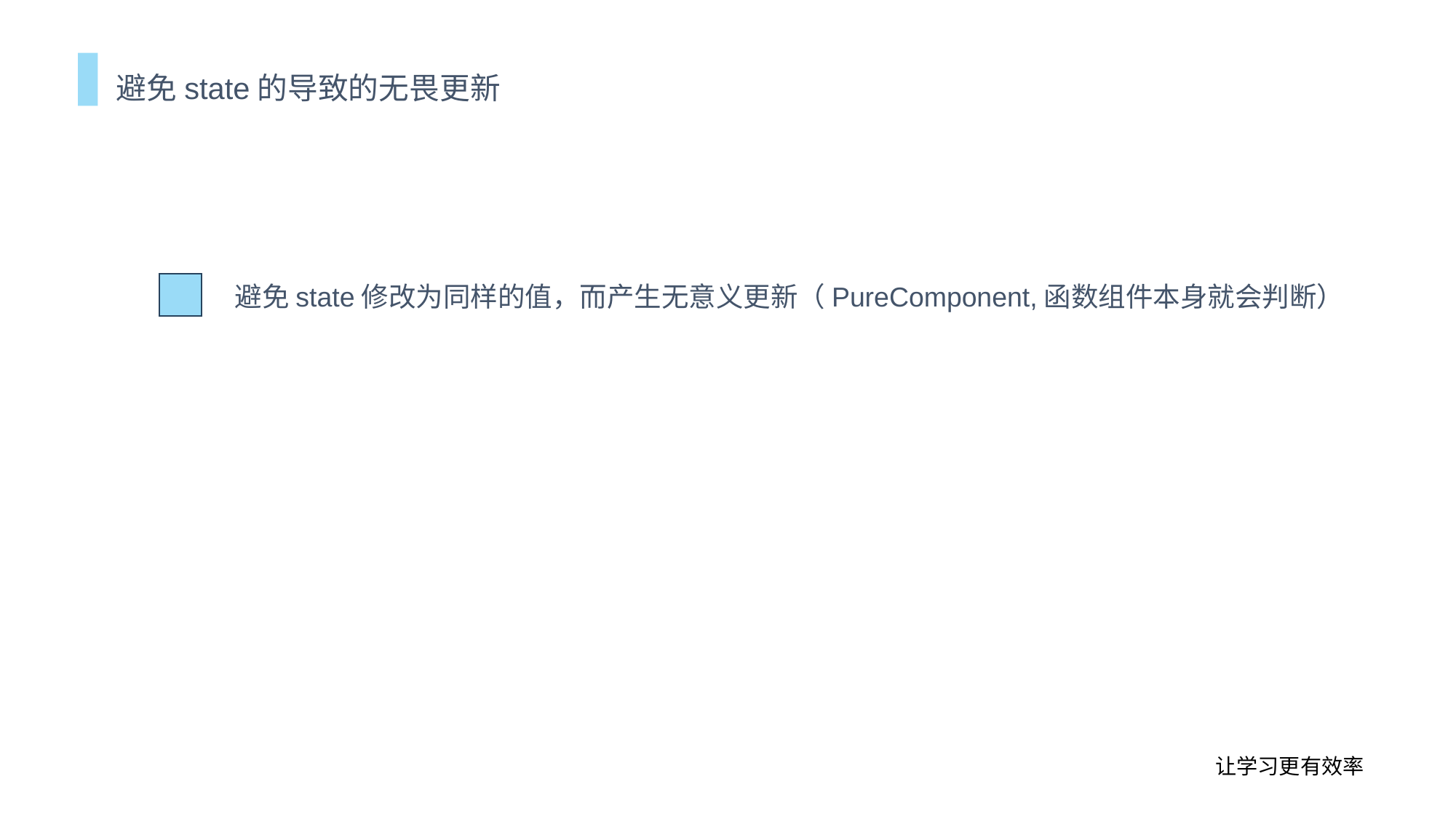

避免state的导致的无畏更新

避免state修改为同样的值，而产生无意义更新（PureComponent,函数组件本身就会判断）